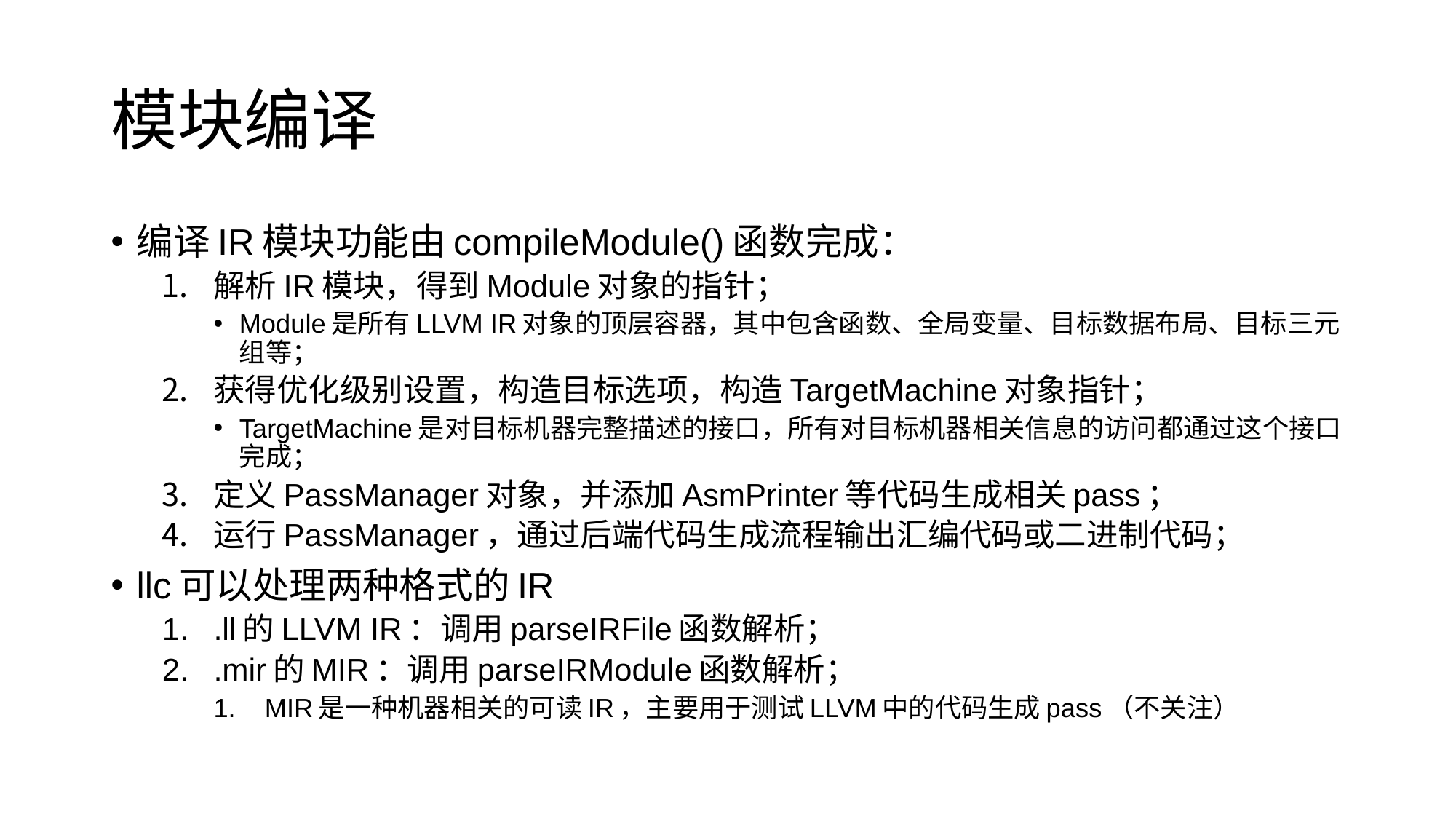

# 模块编译
编译IR模块功能由compileModule()函数完成：
解析IR模块，得到Module对象的指针；
Module是所有LLVM IR对象的顶层容器，其中包含函数、全局变量、目标数据布局、目标三元组等；
获得优化级别设置，构造目标选项，构造TargetMachine对象指针；
TargetMachine是对目标机器完整描述的接口，所有对目标机器相关信息的访问都通过这个接口完成；
定义PassManager对象，并添加AsmPrinter等代码生成相关pass；
运行PassManager，通过后端代码生成流程输出汇编代码或二进制代码；
llc可以处理两种格式的IR
.ll的LLVM IR：调用parseIRFile函数解析；
.mir的MIR：调用parseIRModule函数解析；
MIR是一种机器相关的可读IR，主要用于测试LLVM中的代码生成pass（不关注）